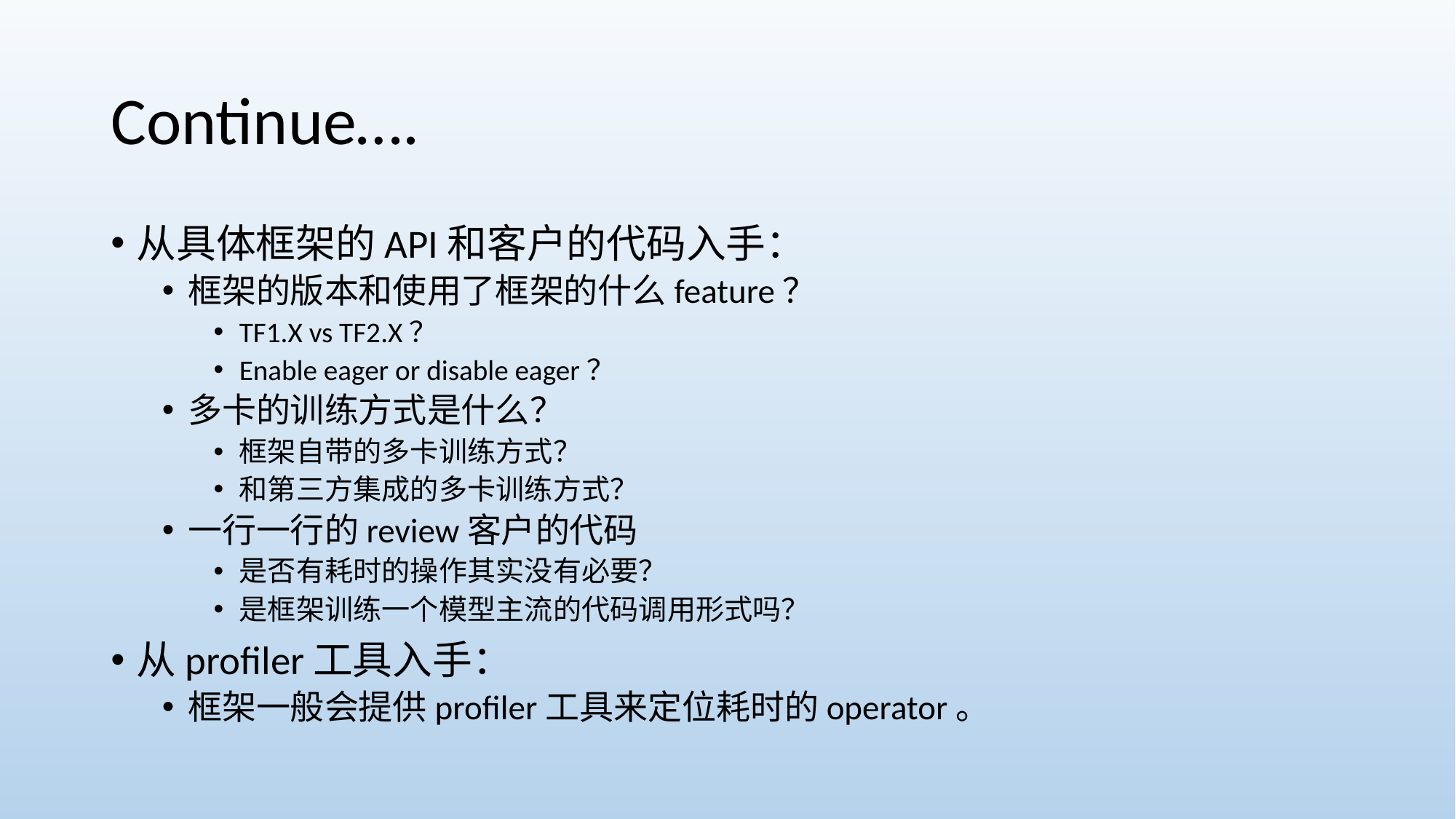

# Continue….
从具体框架的API和客户的代码入手：
框架的版本和使用了框架的什么feature？
TF1.X vs TF2.X？
Enable eager or disable eager？
多卡的训练方式是什么？
框架自带的多卡训练方式？
和第三方集成的多卡训练方式？
一行一行的review客户的代码
是否有耗时的操作其实没有必要？
是框架训练一个模型主流的代码调用形式吗？
从profiler工具入手：
框架一般会提供profiler工具来定位耗时的operator。